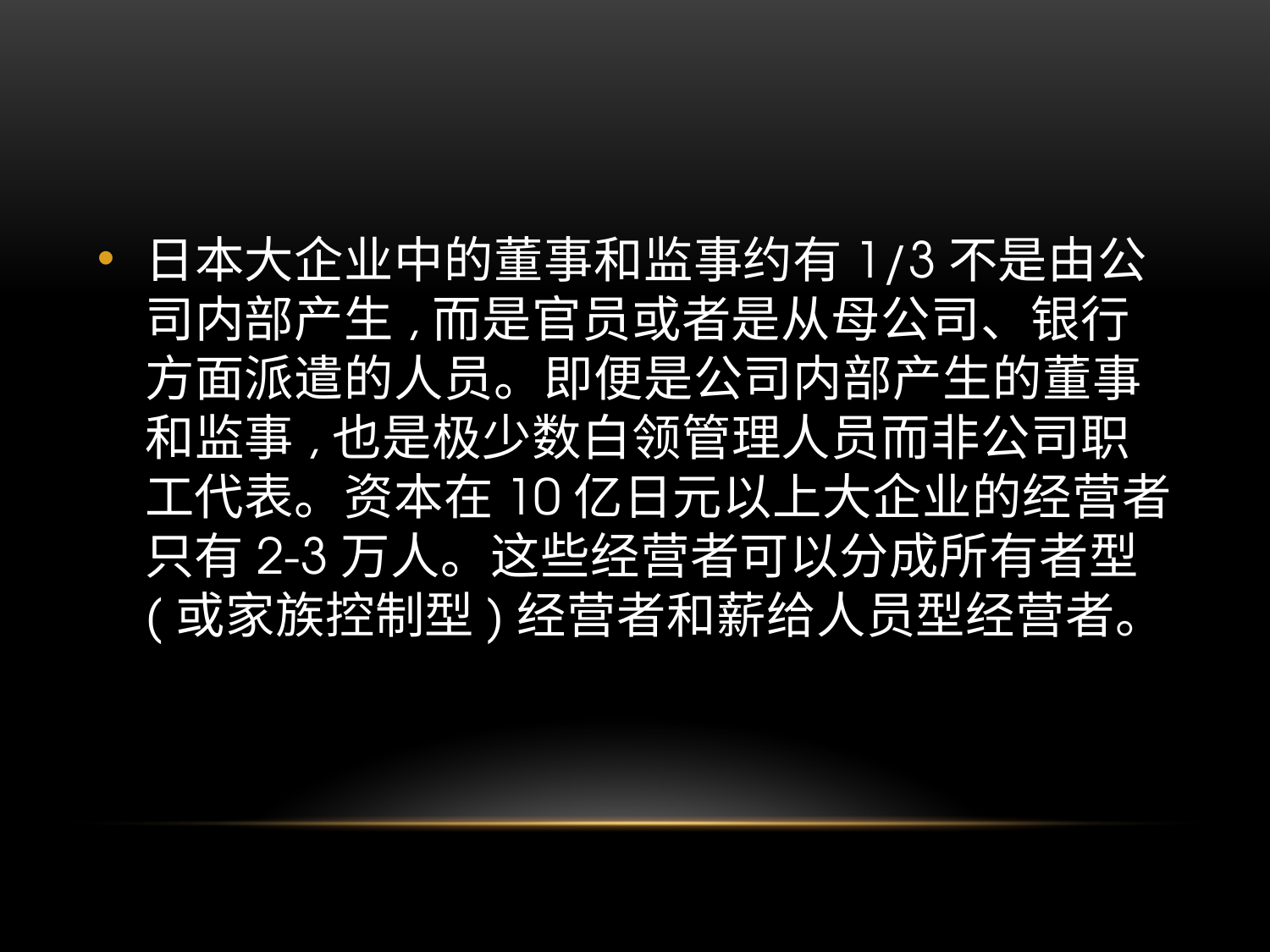

日本大企业中的董事和监事约有1/3不是由公司内部产生,而是官员或者是从母公司、银行方面派遣的人员。即便是公司内部产生的董事和监事,也是极少数白领管理人员而非公司职工代表。资本在10亿日元以上大企业的经营者只有2-3万人。这些经营者可以分成所有者型(或家族控制型)经营者和薪给人员型经营者。